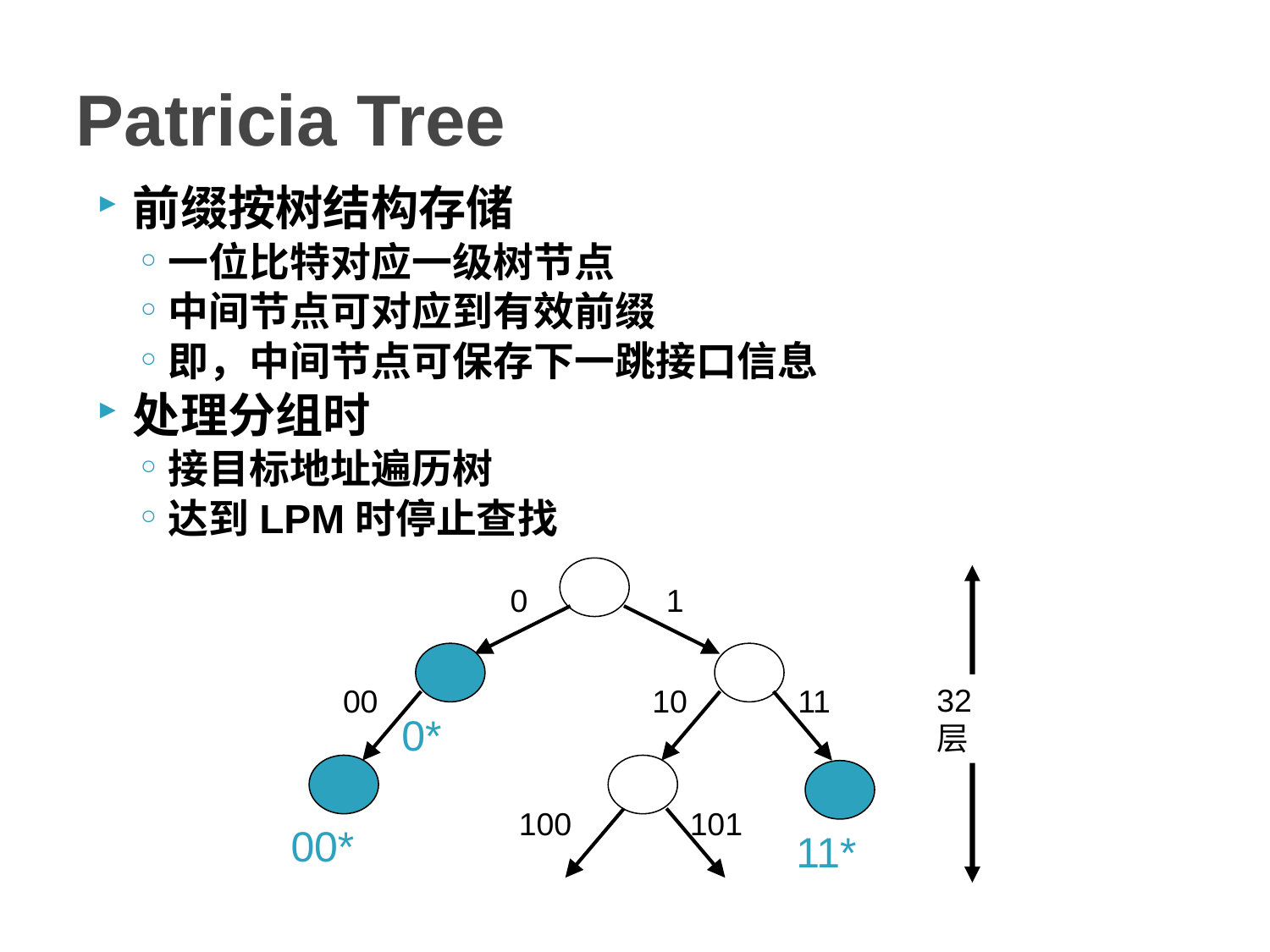

# Patricia Tree
前缀按树结构存储
一位比特对应一级树节点
中间节点可对应到有效前缀
即，中间节点可保存下一跳接口信息
处理分组时
接目标地址遍历树
达到LPM时停止查找

0
1

32层
00
10
11

0*

100
101

00*
11*